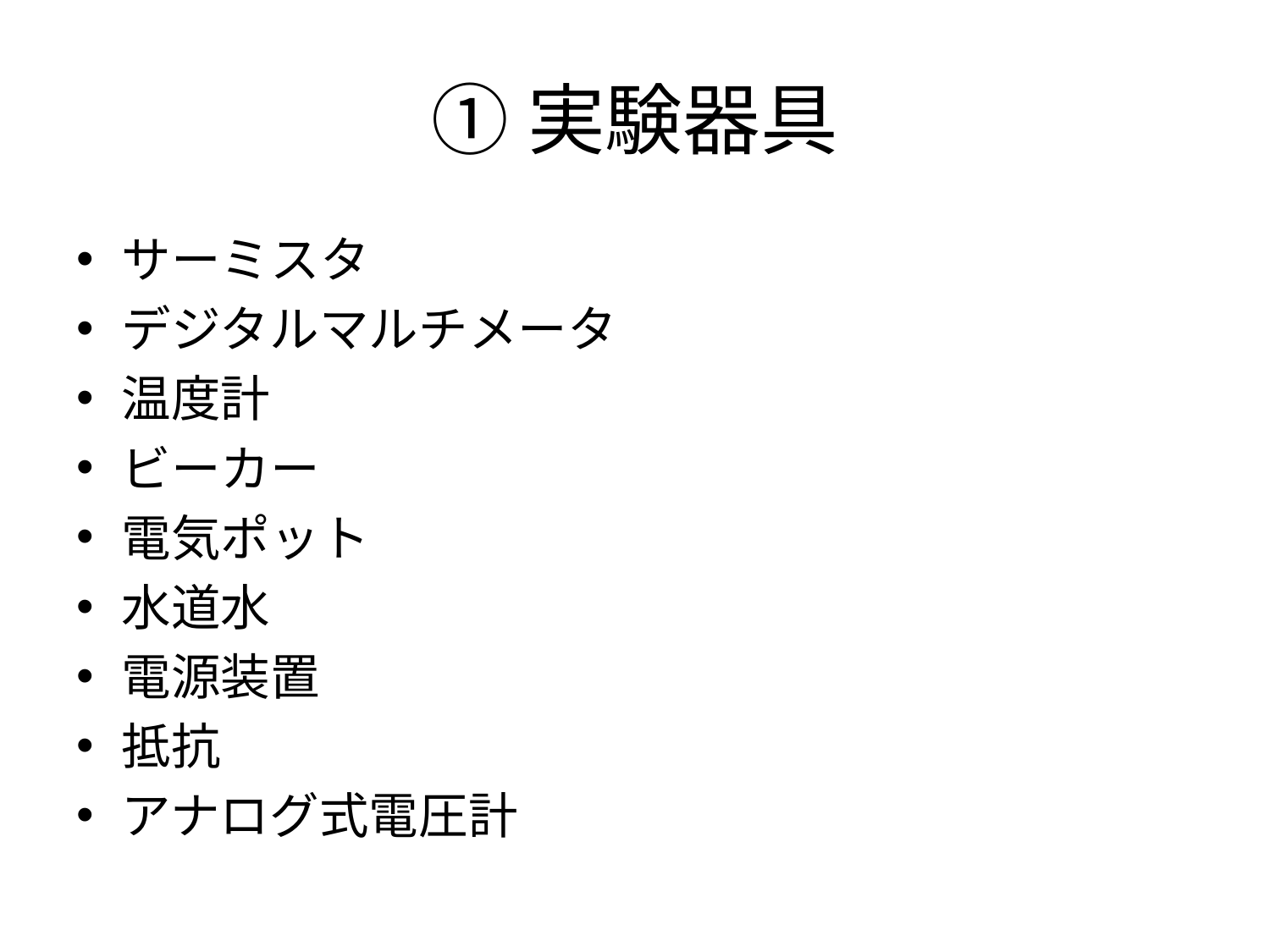

# ①実験器具
サーミスタ
デジタルマルチメータ
温度計
ビーカー
電気ポット
水道水
電源装置
抵抗
アナログ式電圧計